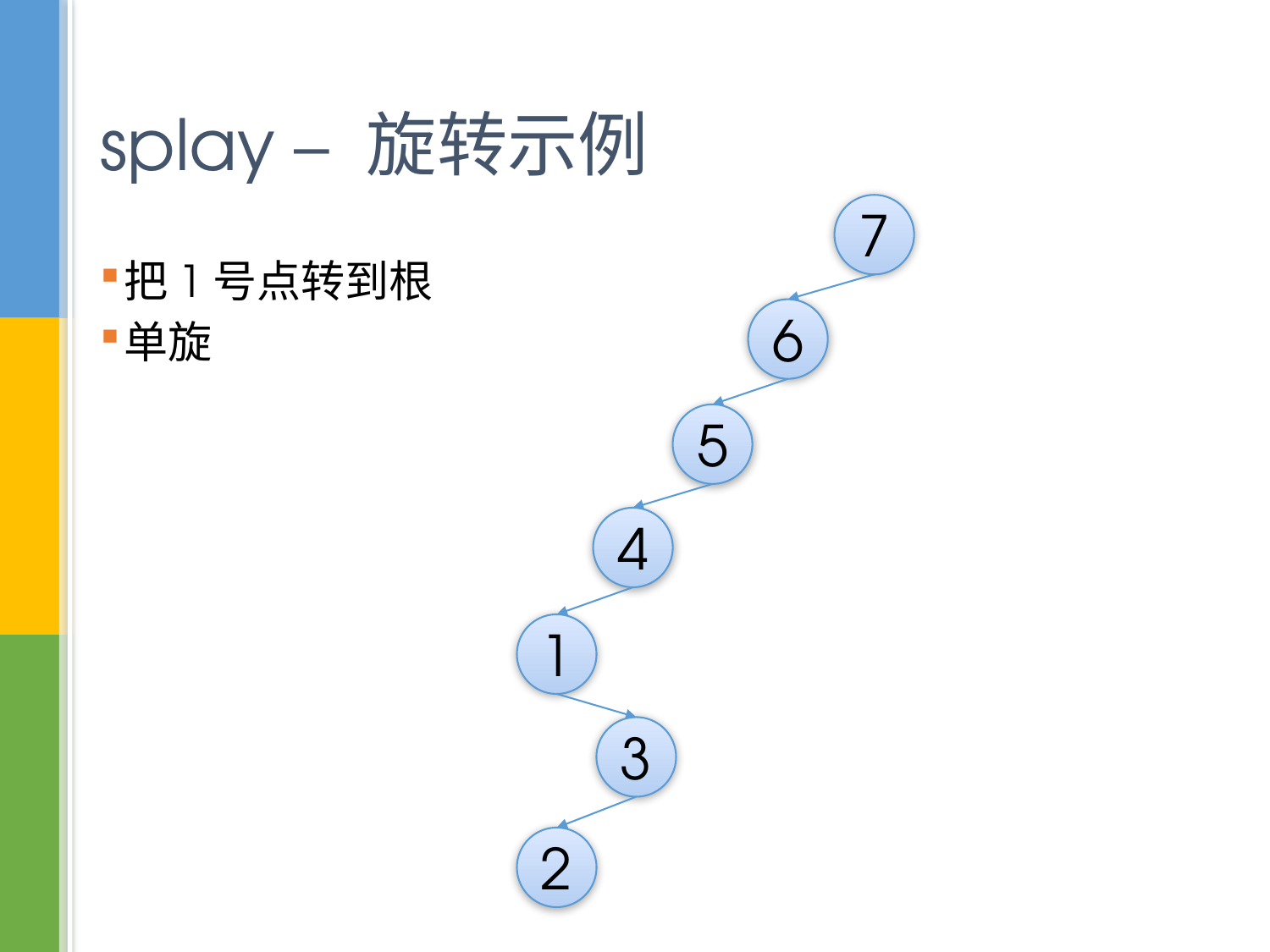

# splay – 旋转示例
7
把1号点转到根
单旋
6
5
4
1
3
2